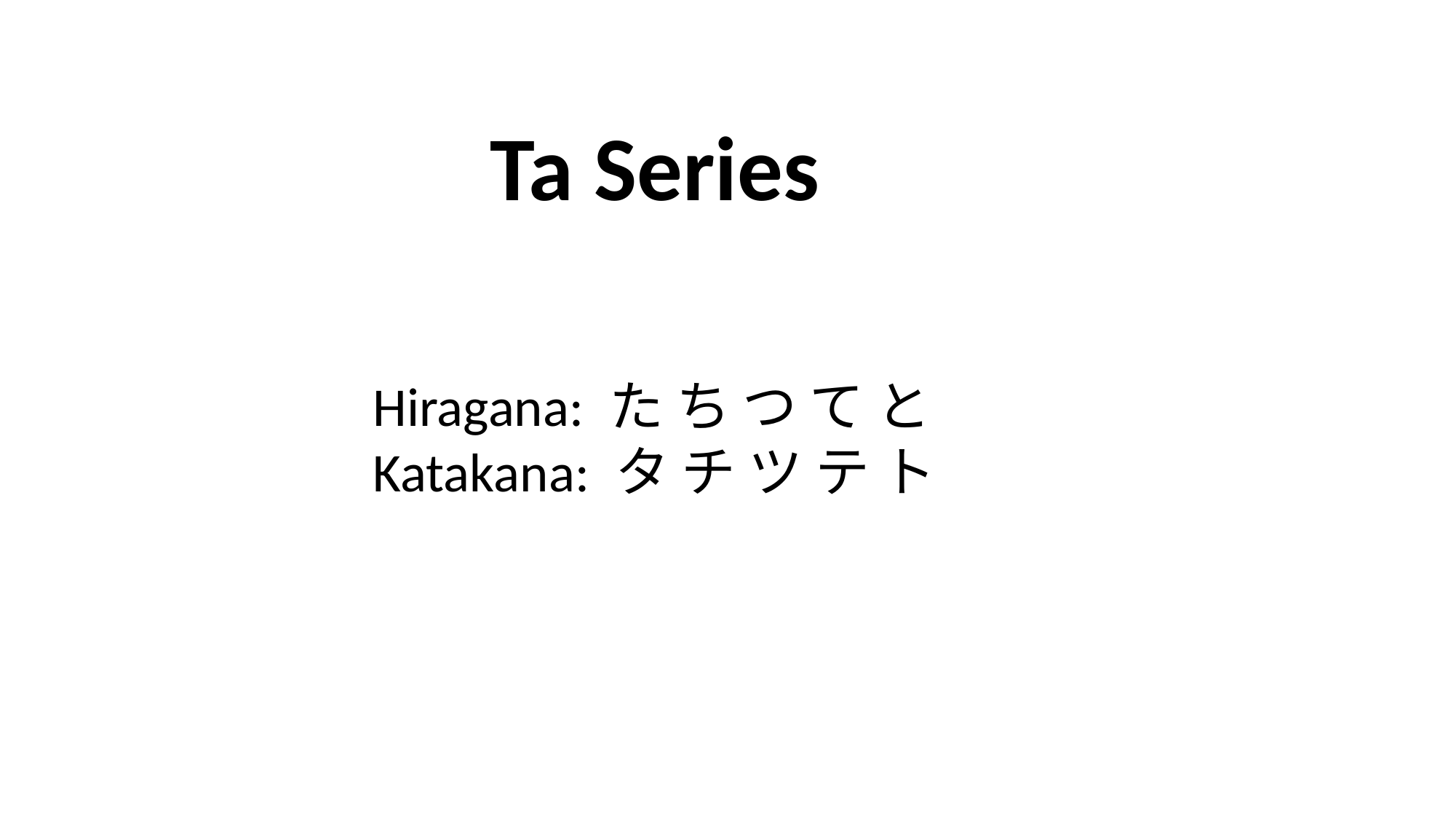

Ta Series
Hiragana: た ち つ て と
Katakana: タ チ ツ テ ト